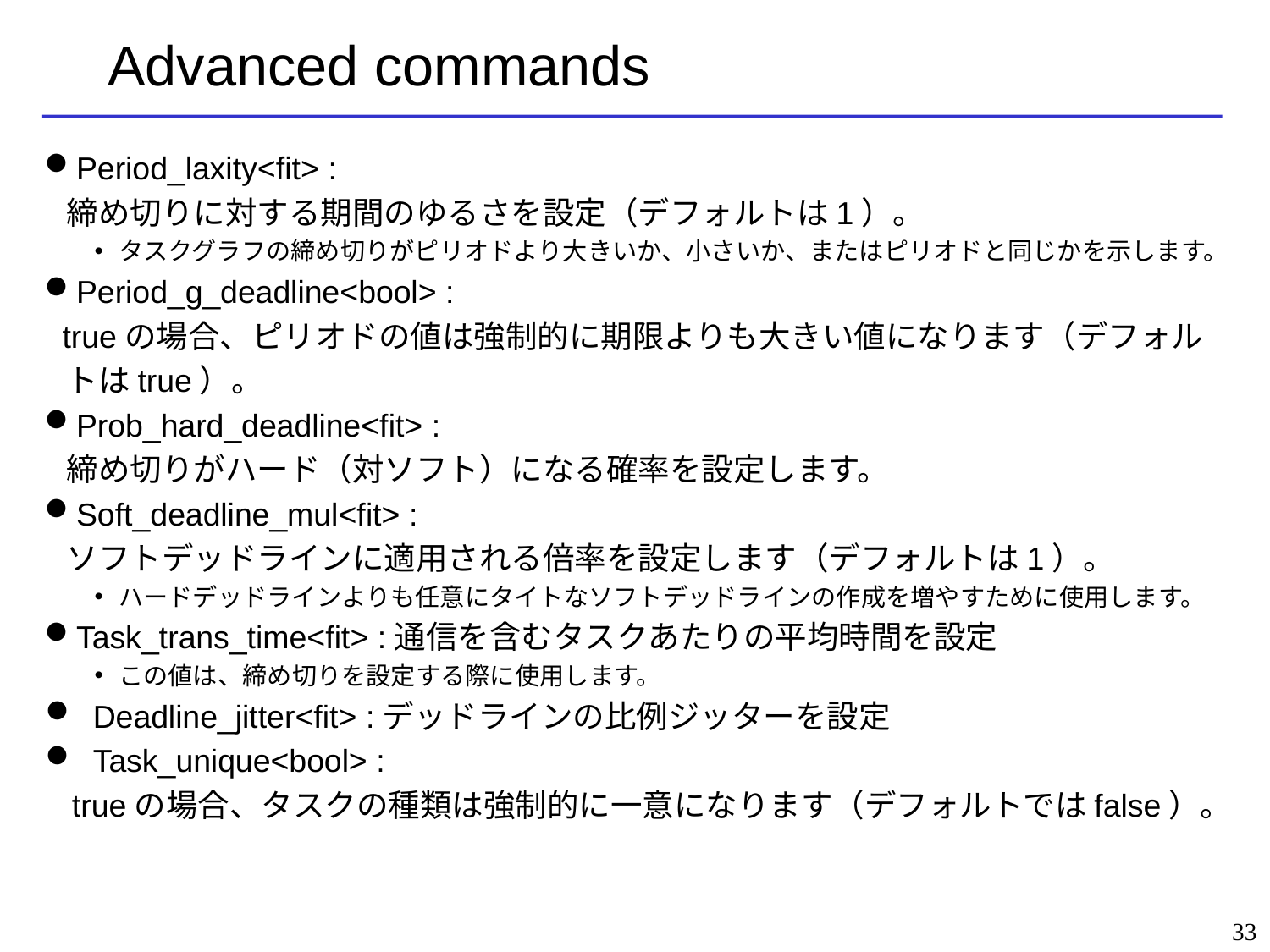

# Advanced commands
Period_laxity<fit> :
  締め切りに対する期間のゆるさを設定（デフォルトは1）。
タスクグラフの締め切りがピリオドより大きいか、小さいか、またはピリオドと同じかを示します。
Period_g_deadline<bool> :
  trueの場合、ピリオドの値は強制的に期限よりも大きい値になります（デフォル
  トはtrue）。
Prob_hard_deadline<fit> :
  締め切りがハード（対ソフト）になる確率を設定します。
Soft_deadline_mul<fit> :
  ソフトデッドラインに適用される倍率を設定します（デフォルトは1）。
ハードデッドラインよりも任意にタイトなソフトデッドラインの作成を増やすために使用します。
Task_trans_time<fit> :通信を含むタスクあたりの平均時間を設定
この値は、締め切りを設定する際に使用します。
Deadline_jitter<fit> :デッドラインの比例ジッターを設定
Task_unique<bool> :
   trueの場合、タスクの種類は強制的に一意になります（デフォルトではfalse）。

33